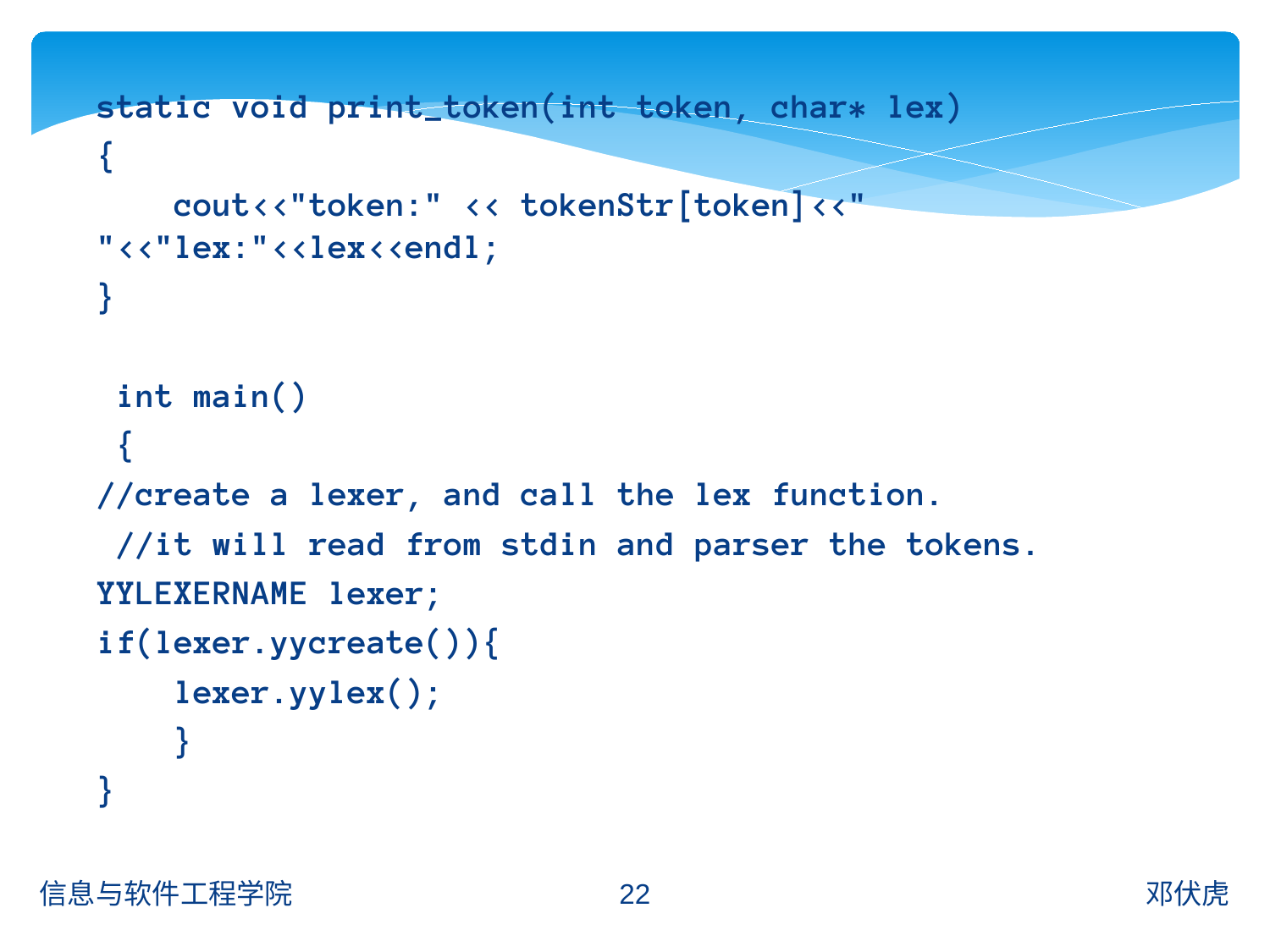

static void print_token(int token, char* lex)
{
    cout<<"token:" << tokenStr[token]<<" "<<"lex:"<<lex<<endl;
}

 int main()
 {
//create a lexer, and call the lex function.
 //it will read from stdin and parser the tokens.
YYLEXERNAME lexer;
if(lexer.yycreate()){
    lexer.yylex();
    }
}
22
信息与软件工程学院
邓伏虎